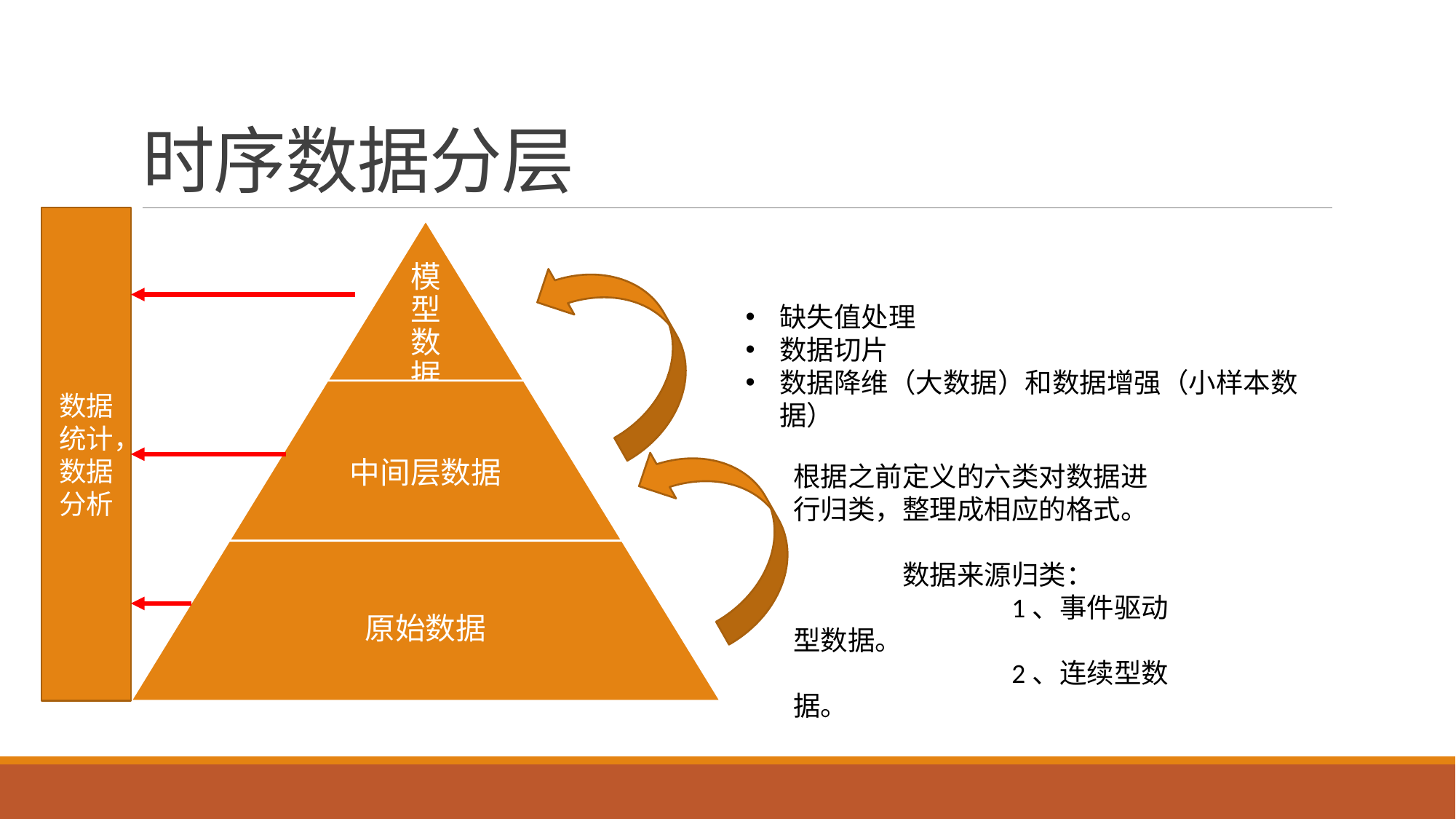

# 时序数据分层
数据统计，数据分析
模型数据
中间层数据
原始数据

缺失值处理
数据切片
数据降维（大数据）和数据增强（小样本数据）

根据之前定义的六类对数据进行归类，整理成相应的格式。

	数据来源归类：
		1、事件驱动型数据。
		2、连续型数据。